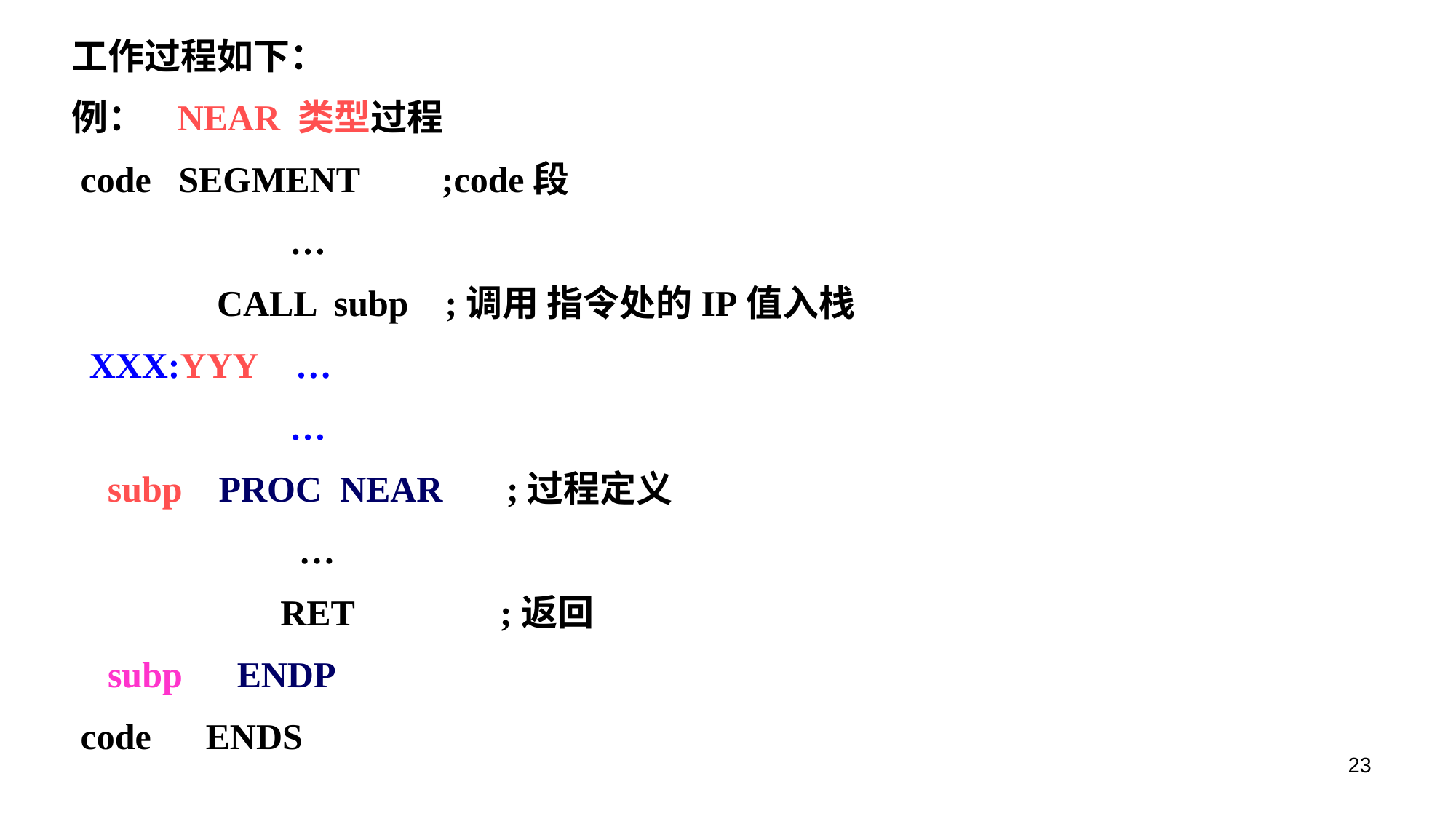

工作过程如下：
例：   NEAR 类型过程
 code   SEGMENT         ;code段
             	…
                CALL  subp    ;调用 指令处的IP值入栈
  XXX:YYY    …
	            …
    subp    PROC  NEAR       ;过程定义
		 …
                       RET                ;返回
    subp      ENDP
 code      ENDS
23